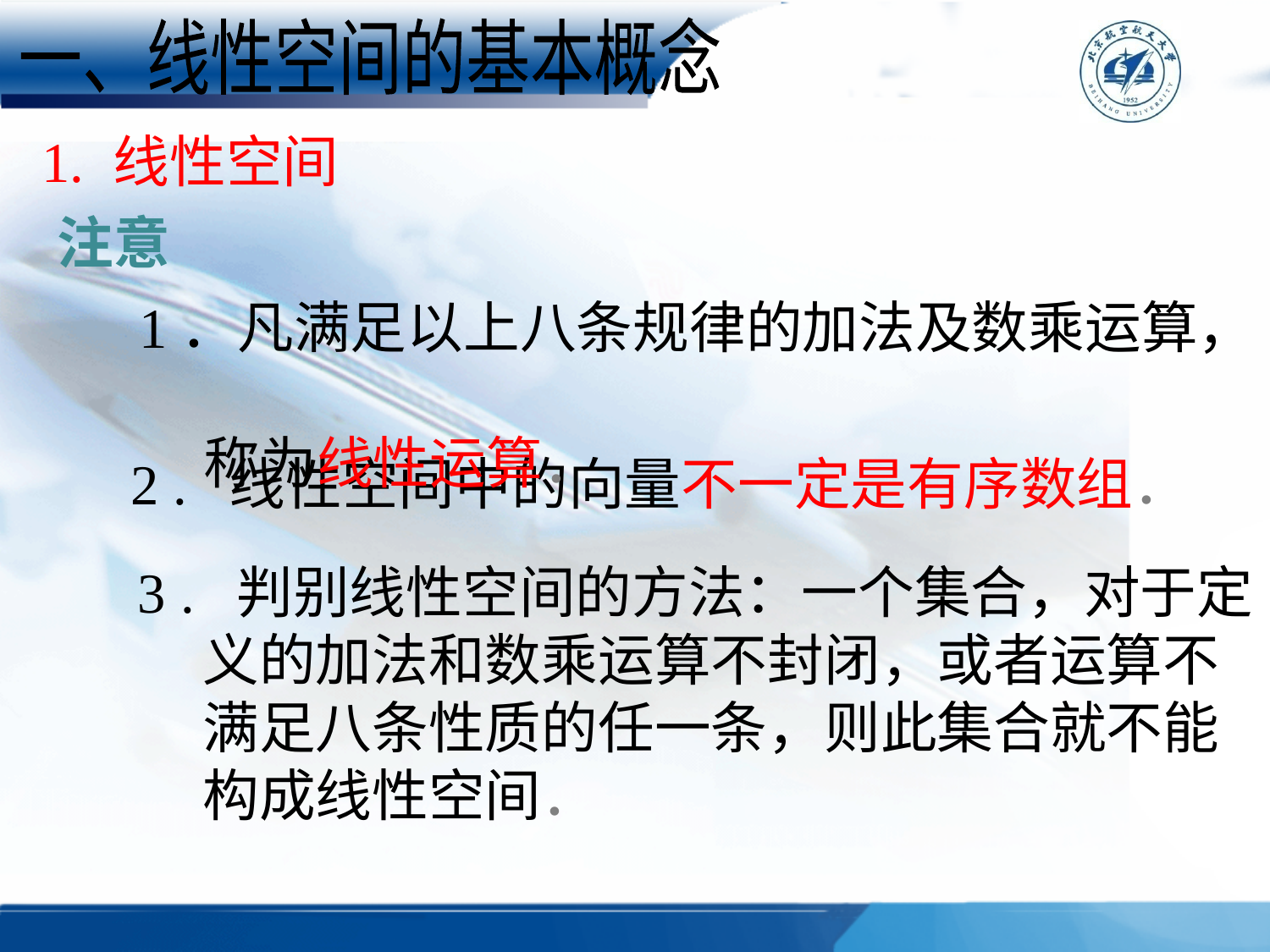

一、线性空间的基本概念
1. 线性空间
注意
　　1．凡满足以上八条规律的加法及数乘运算，
              称为线性运算．
　　2 .  线性空间中的向量不一定是有序数组．
　　3 .  判别线性空间的方法：一个集合，对于定
              义的加法和数乘运算不封闭，或者运算不
              满足八条性质的任一条，则此集合就不能
              构成线性空间．